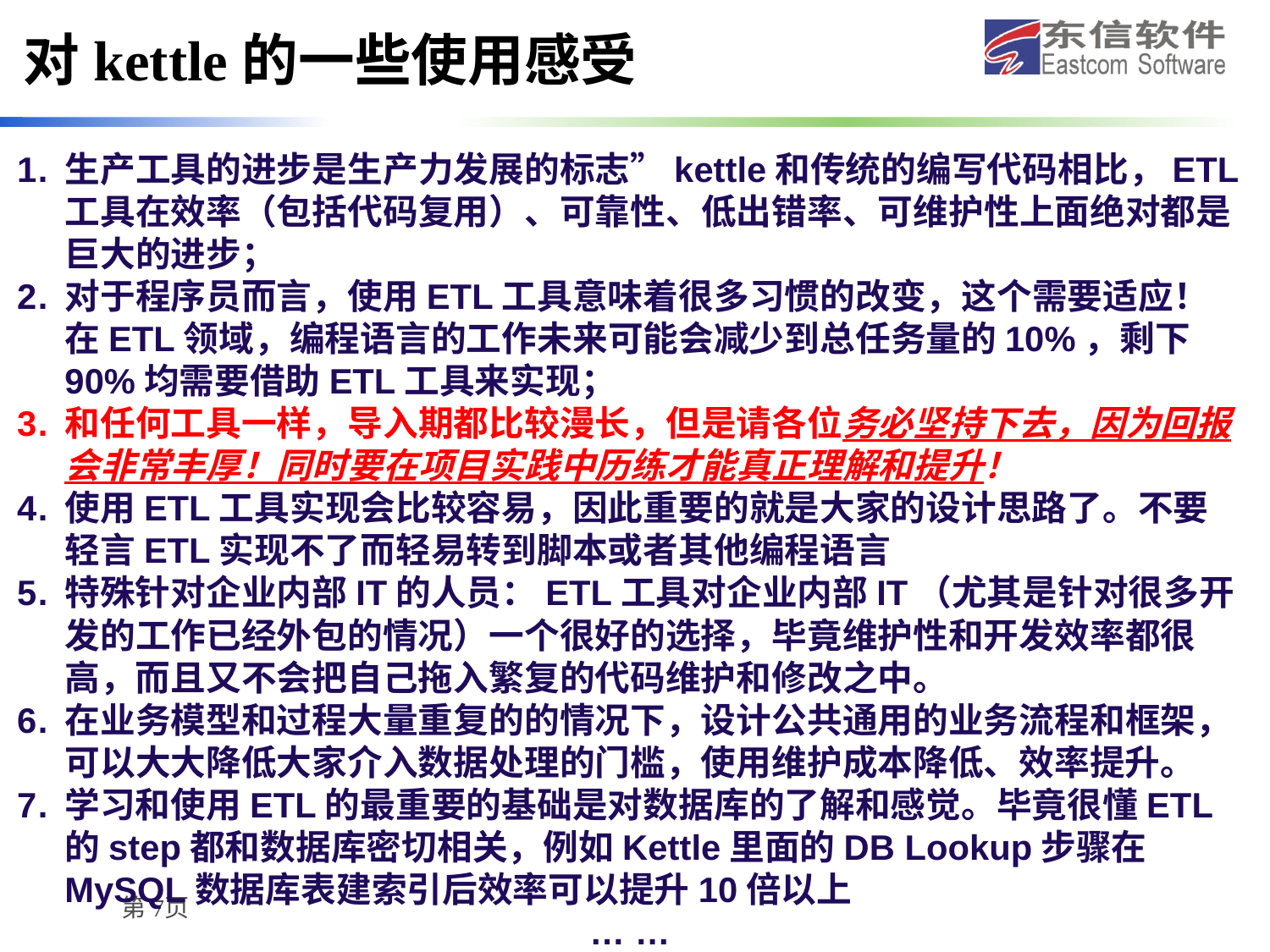

# 对kettle的一些使用感受
生产工具的进步是生产力发展的标志”kettle和传统的编写代码相比，ETL工具在效率（包括代码复用）、可靠性、低出错率、可维护性上面绝对都是巨大的进步；
对于程序员而言，使用ETL工具意味着很多习惯的改变，这个需要适应！在ETL领域，编程语言的工作未来可能会减少到总任务量的10%，剩下90%均需要借助ETL工具来实现；
和任何工具一样，导入期都比较漫长，但是请各位务必坚持下去，因为回报会非常丰厚！同时要在项目实践中历练才能真正理解和提升！
使用ETL工具实现会比较容易，因此重要的就是大家的设计思路了。不要轻言ETL实现不了而轻易转到脚本或者其他编程语言
特殊针对企业内部IT的人员：ETL工具对企业内部IT（尤其是针对很多开发的工作已经外包的情况）一个很好的选择，毕竟维护性和开发效率都很高，而且又不会把自己拖入繁复的代码维护和修改之中。
在业务模型和过程大量重复的的情况下，设计公共通用的业务流程和框架，可以大大降低大家介入数据处理的门槛，使用维护成本降低、效率提升。
学习和使用ETL的最重要的基础是对数据库的了解和感觉。毕竟很懂ETL的step都和数据库密切相关，例如Kettle里面的DB Lookup步骤在MySQL数据库表建索引后效率可以提升10倍以上
… …
第7页